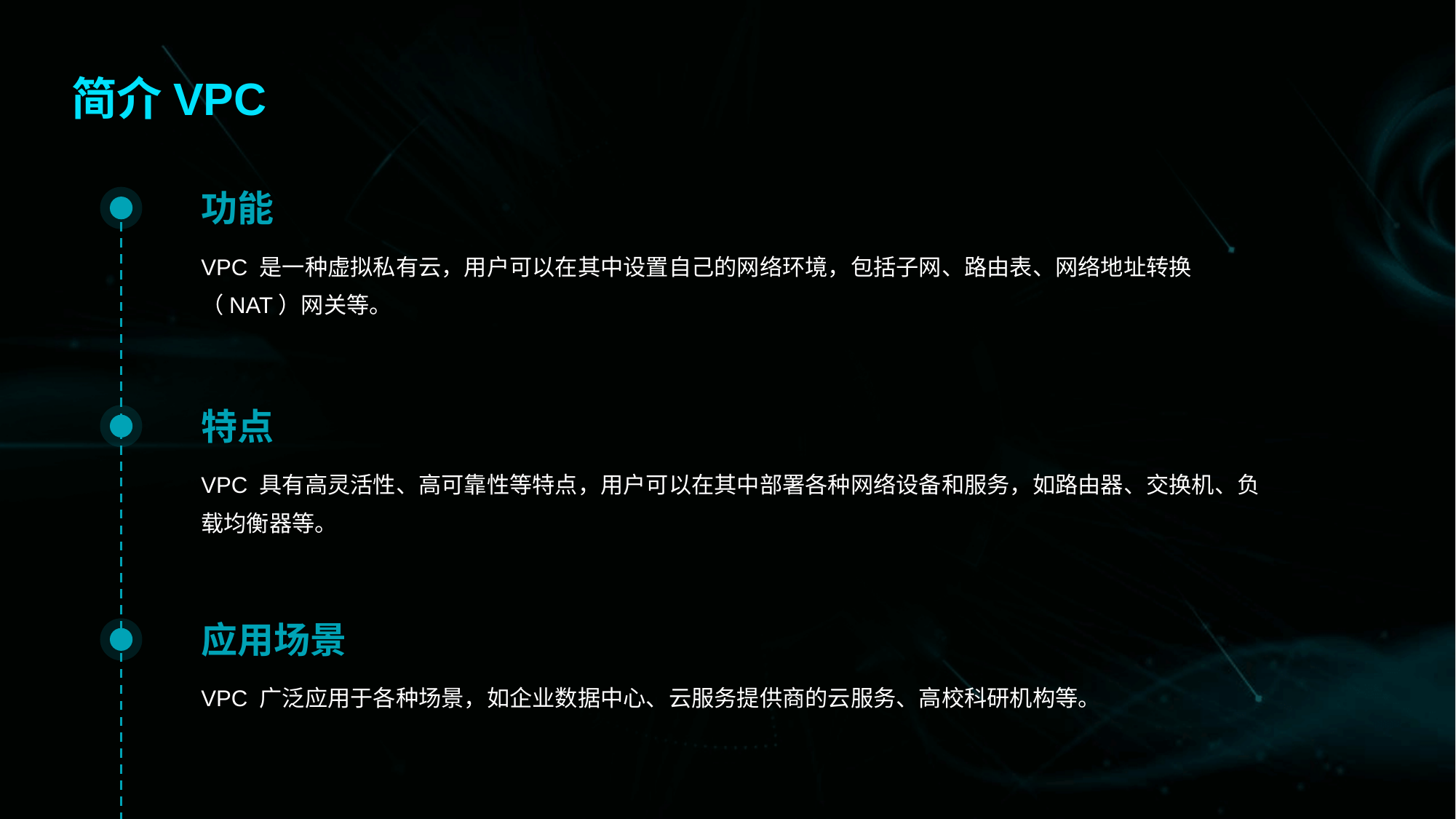

简介VPC
功能

VPC 是一种虚拟私有云，用户可以在其中设置自己的网络环境，包括子网、路由表、网络地址转换（NAT）网关等。
特点

VPC 具有高灵活性、高可靠性等特点，用户可以在其中部署各种网络设备和服务，如路由器、交换机、负载均衡器等。
应用场景

VPC 广泛应用于各种场景，如企业数据中心、云服务提供商的云服务、高校科研机构等。